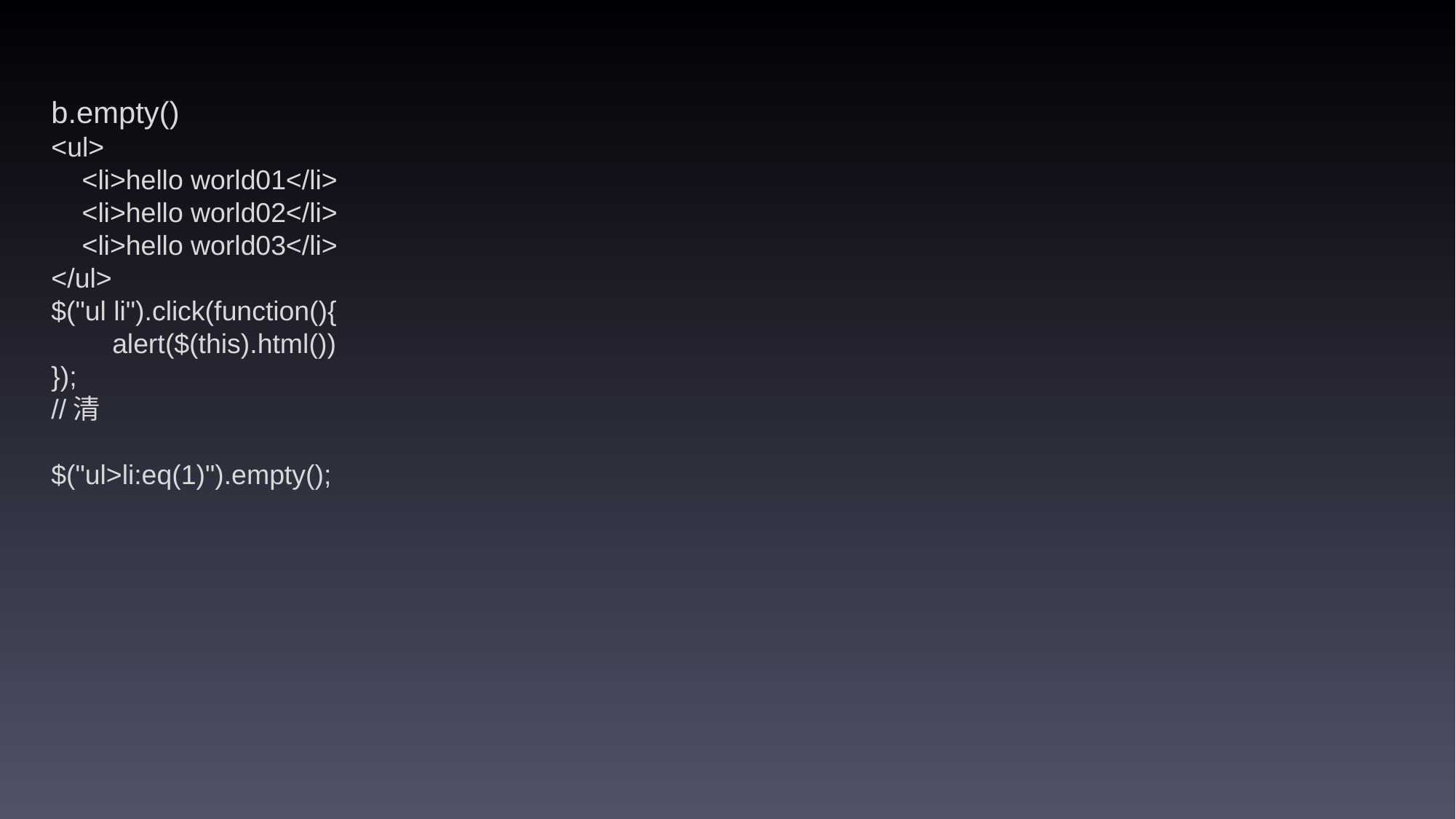

b.empty()
<ul>
    <li>hello world01</li>
    <li>hello world02</li>
    <li>hello world03</li>
</ul>
$("ul li").click(function(){
        alert($(this).html())
});
//清

$("ul>li:eq(1)").empty();